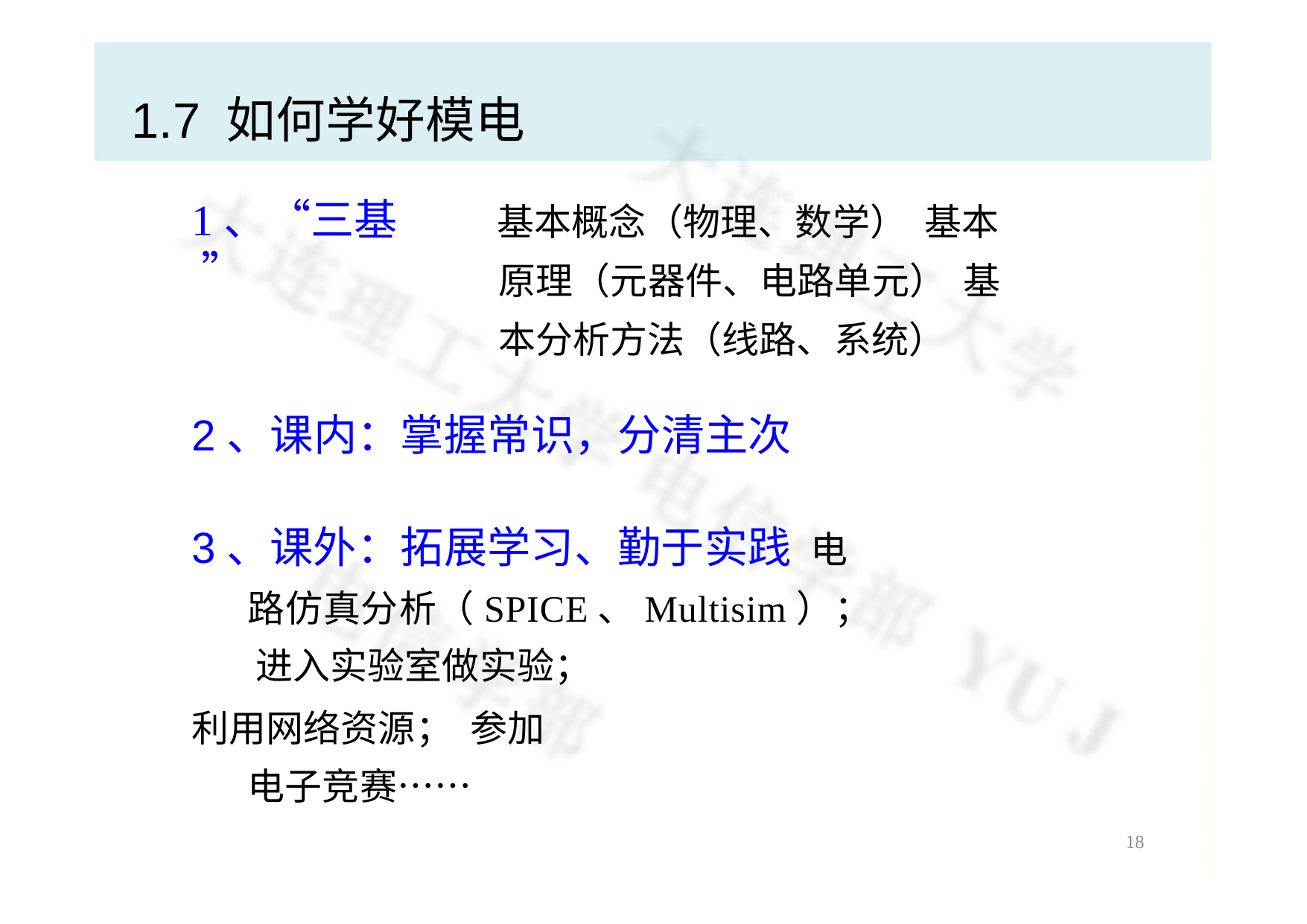

# 1.7 如何学好模电
基本概念（物理、数学）  基本原理（元器件、电路单元）  基本分析方法（线路、系统）
1、“三基 ”
2、课内：掌握常识，分清主次

3、课外：拓展学习、勤于实践  电路仿真分析（SPICE、Multisim）；  进入实验室做实验；
利用网络资源；  参加电子竞赛……
18